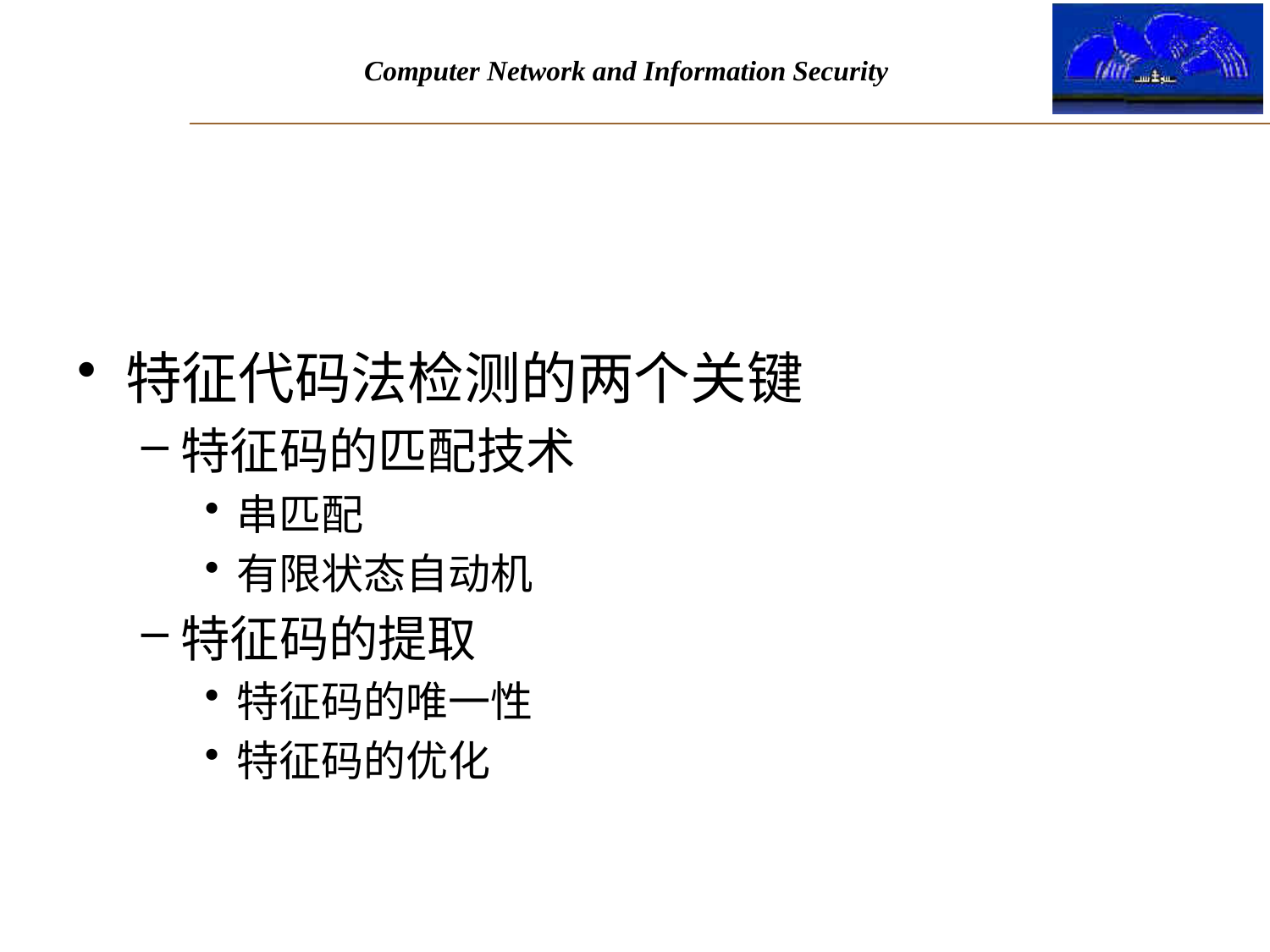

#
特征代码法检测的两个关键
特征码的匹配技术
串匹配
有限状态自动机
特征码的提取
特征码的唯一性
特征码的优化